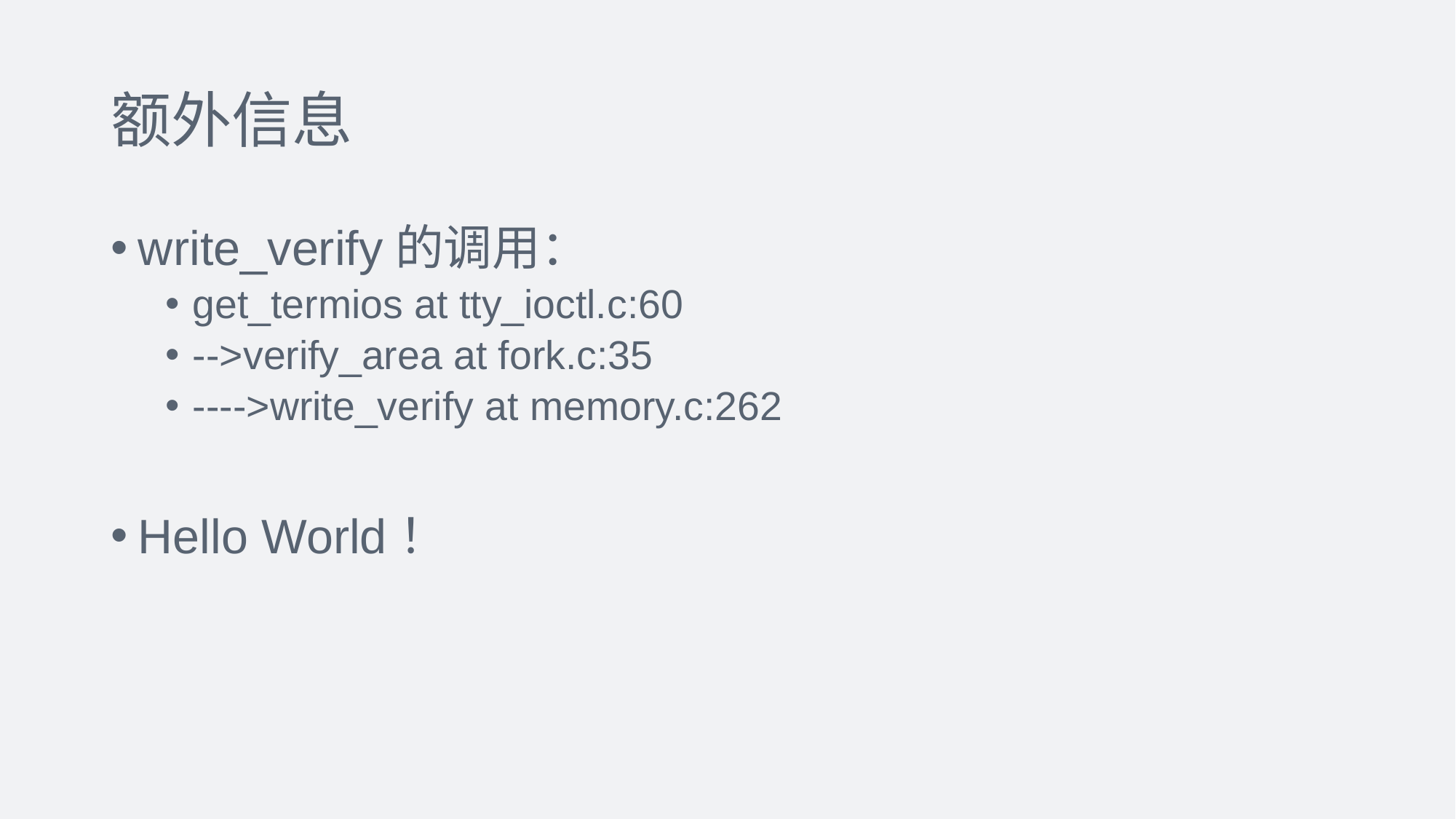

# 额外信息
write_verify的调用：
get_termios at tty_ioctl.c:60
-->verify_area at fork.c:35
---->write_verify at memory.c:262

Hello World！